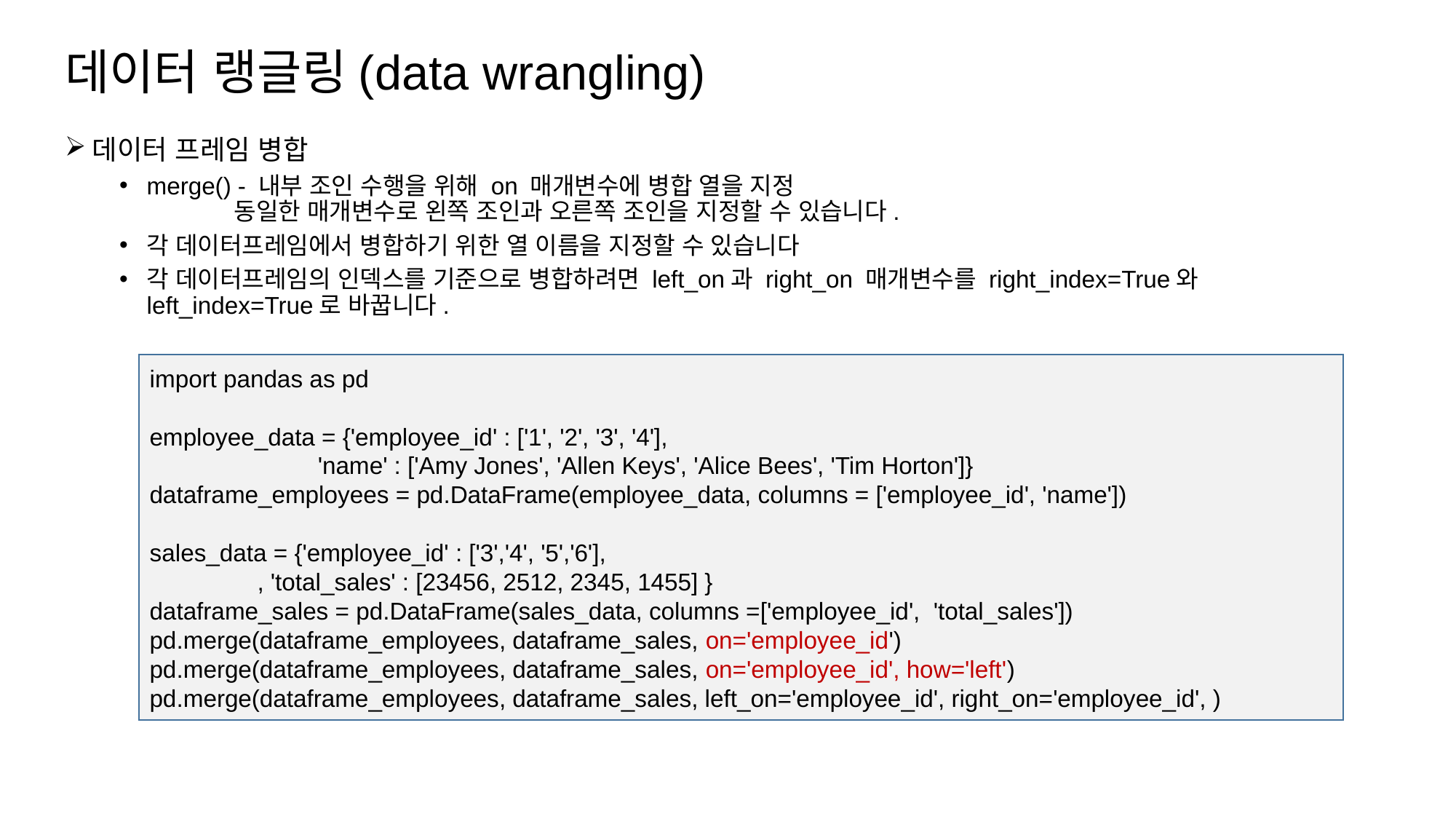

# 데이터 랭글링(data wrangling)
데이터 프레임 병합
merge() - 내부 조인 수행을 위해 on 매개변수에 병합 열을 지정
             동일한 매개변수로 왼쪽 조인과 오른쪽 조인을 지정할 수 있습니다.
각 데이터프레임에서 병합하기 위한 열 이름을 지정할 수 있습니다
각 데이터프레임의 인덱스를 기준으로 병합하려면 left_on과 right_on 매개변수를 right_index=True와 left_index=True로 바꿉니다.

import pandas as pd

employee_data = {'employee_id' : ['1', '2', '3', '4'],
                         'name' : ['Amy Jones', 'Allen Keys', 'Alice Bees', 'Tim Horton']}
dataframe_employees = pd.DataFrame(employee_data, columns = ['employee_id', 'name'])

sales_data = {'employee_id' : ['3','4', '5','6'],
                , 'total_sales' : [23456, 2512, 2345, 1455] }
dataframe_sales = pd.DataFrame(sales_data, columns =['employee_id',  'total_sales'])
pd.merge(dataframe_employees, dataframe_sales, on='employee_id')
pd.merge(dataframe_employees, dataframe_sales, on='employee_id', how='left')
pd.merge(dataframe_employees, dataframe_sales, left_on='employee_id', right_on='employee_id', )